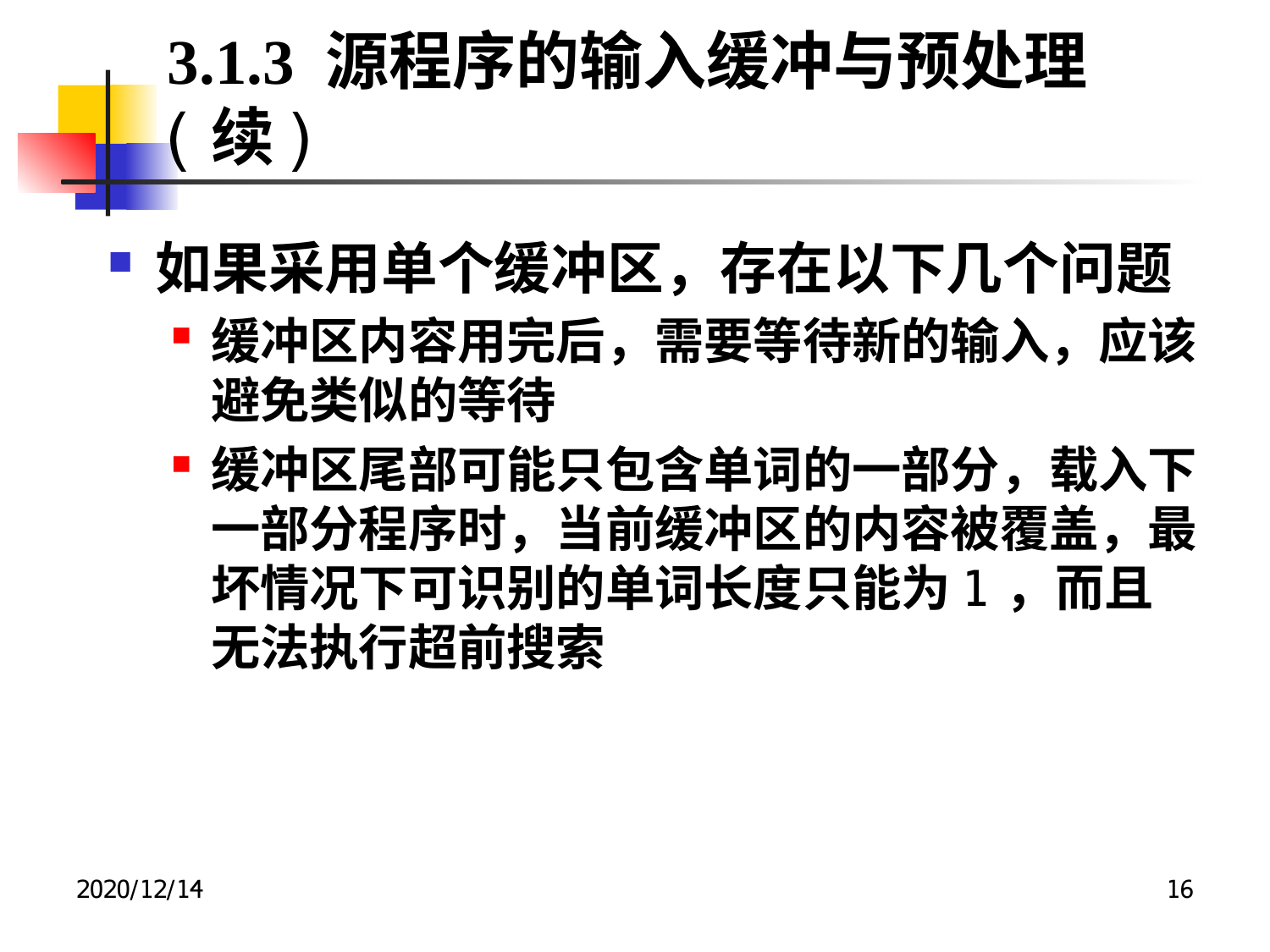

3.1.3 源程序的输入缓冲与预处理(续)
如果采用单个缓冲区，存在以下几个问题
缓冲区内容用完后，需要等待新的输入，应该避免类似的等待
缓冲区尾部可能只包含单词的一部分，载入下一部分程序时，当前缓冲区的内容被覆盖，最坏情况下可识别的单词长度只能为1，而且无法执行超前搜索
2020/12/14
16